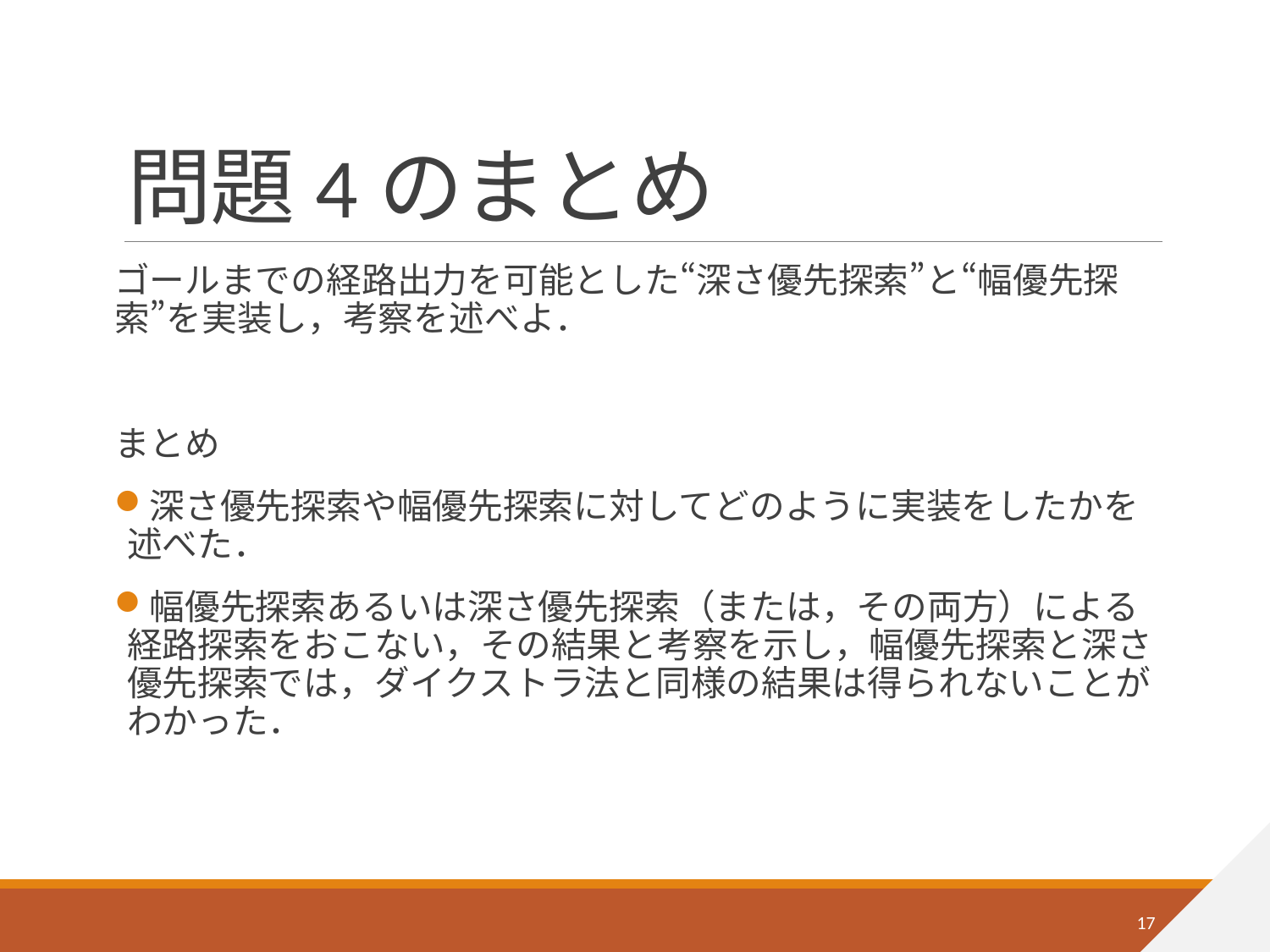

# 問題4のまとめ
ゴールまでの経路出力を可能とした“深さ優先探索”と“幅優先探索”を実装し，考察を述べよ．

まとめ
深さ優先探索や幅優先探索に対してどのように実装をしたかを述べた．
幅優先探索あるいは深さ優先探索（または，その両方）による経路探索をおこない，その結果と考察を示し，幅優先探索と深さ優先探索では，ダイクストラ法と同様の結果は得られないことがわかった．
17